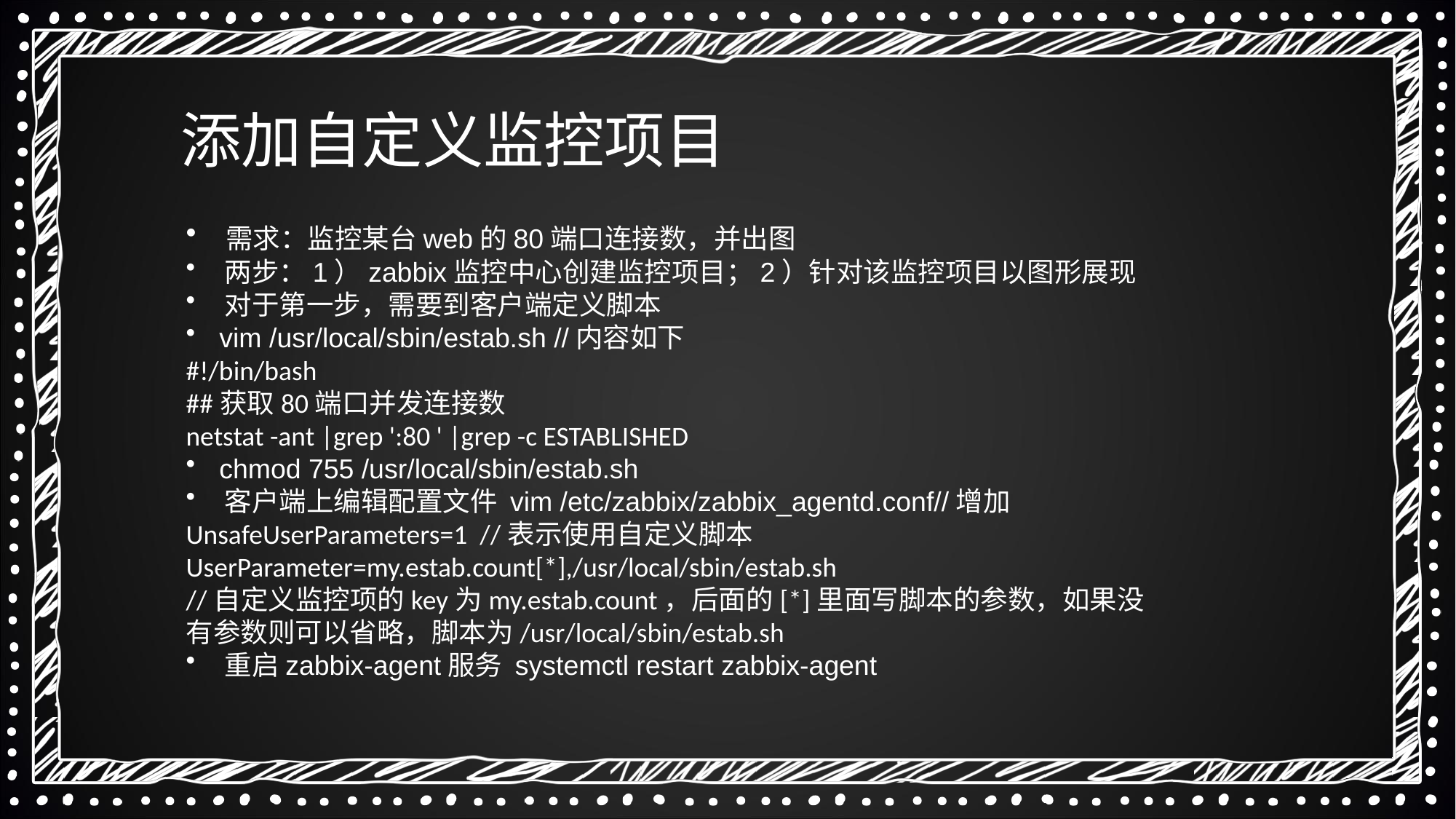

添加自定义监控项目
 需求：监控某台web的80端口连接数，并出图
 两步：1）zabbix监控中心创建监控项目；2）针对该监控项目以图形展现
 对于第一步，需要到客户端定义脚本
 vim /usr/local/sbin/estab.sh //内容如下
#!/bin/bash
##获取80端口并发连接数
netstat -ant |grep ':80 ' |grep -c ESTABLISHED
 chmod 755 /usr/local/sbin/estab.sh
 客户端上编辑配置文件 vim /etc/zabbix/zabbix_agentd.conf//增加
UnsafeUserParameters=1  //表示使用自定义脚本
UserParameter=my.estab.count[*],/usr/local/sbin/estab.sh
//自定义监控项的key为my.estab.count，后面的[*]里面写脚本的参数，如果没有参数则可以省略，脚本为/usr/local/sbin/estab.sh
 重启zabbix-agent服务 systemctl restart zabbix-agent